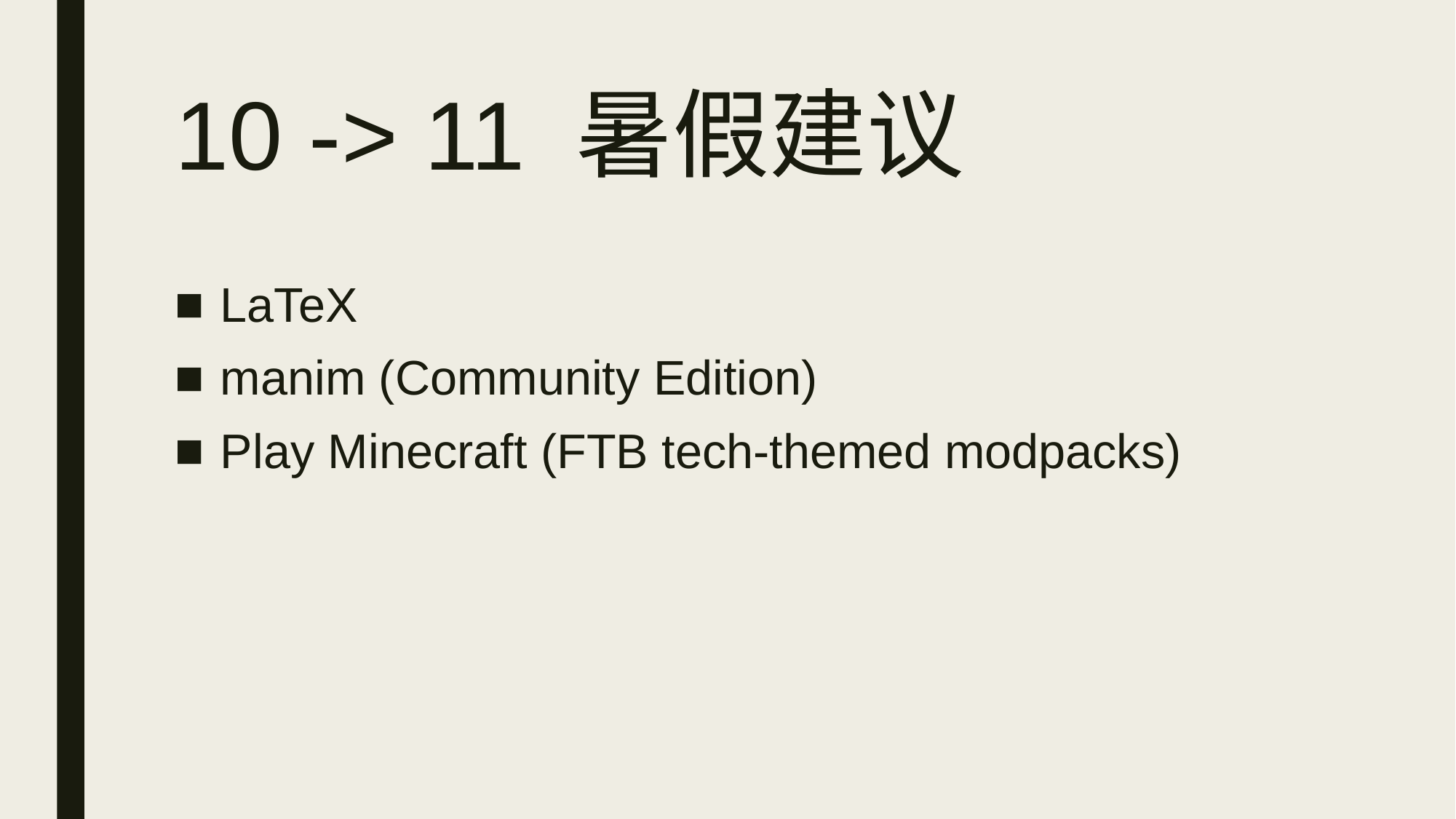

# 10 -> 11 暑假建议
LaTeX
manim (Community Edition)
Play Minecraft (FTB tech-themed modpacks)